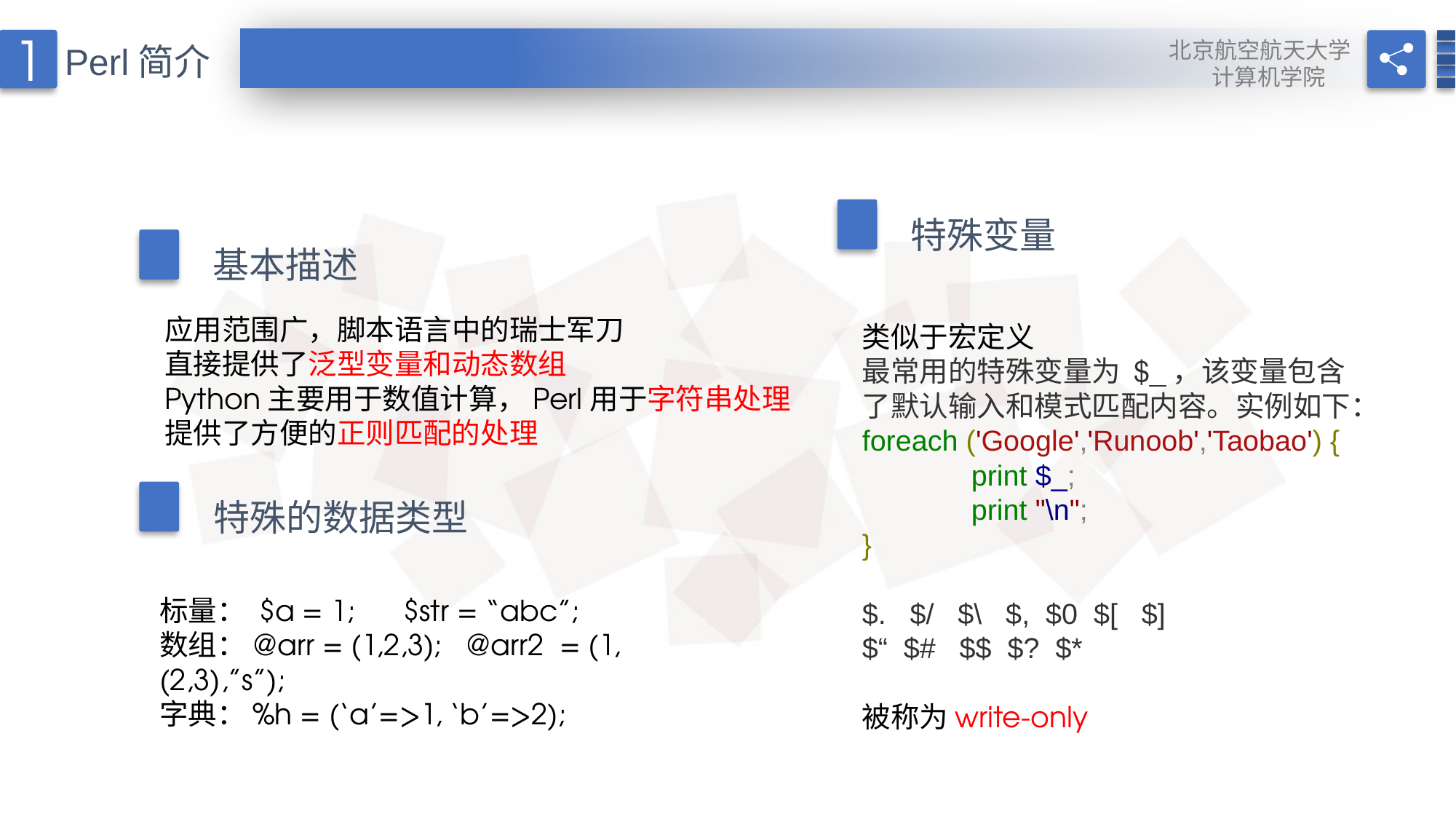

1
北京航空航天大学
计算机学院

Perl简介
特殊变量

基本描述

应用范围广，脚本语言中的瑞士军刀
直接提供了泛型变量和动态数组
Python主要用于数值计算，Perl用于字符串处理
提供了方便的正则匹配的处理
类似于宏定义
最常用的特殊变量为 $_，该变量包含了默认输入和模式匹配内容。实例如下：
foreach ('Google','Runoob','Taobao') {
	print $_;
	print "\n";
}

$.   $/   $\   $,  $0  $[   $]
$“  $#   $$  $?  $*
被称为write-only
特殊的数据类型

标量： $a = 1;      $str = “abc”;
数组：@arr = (1,2,3);   @arr2  = (1,(2,3),”s”);
字典：%h = (‘a’=>1, ‘b’=>2);